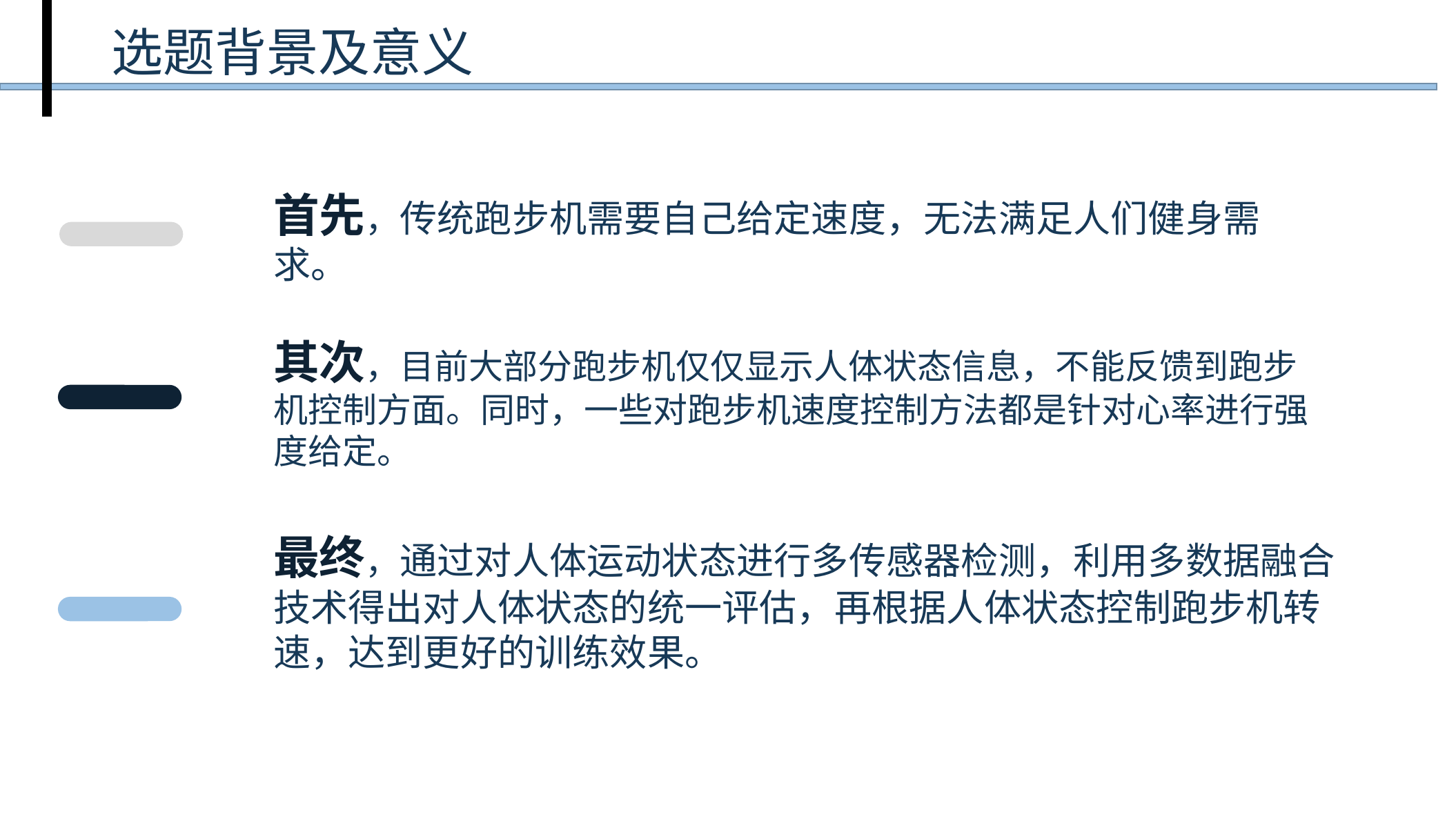

选题背景及意义

首先，传统跑步机需要自己给定速度，无法满足人们健身需求。

其次，目前大部分跑步机仅仅显示人体状态信息，不能反馈到跑步机控制方面。同时，一些对跑步机速度控制方法都是针对心率进行强度给定。

最终，通过对人体运动状态进行多传感器检测，利用多数据融合技术得出对人体状态的统一评估，再根据人体状态控制跑步机转速，达到更好的训练效果。